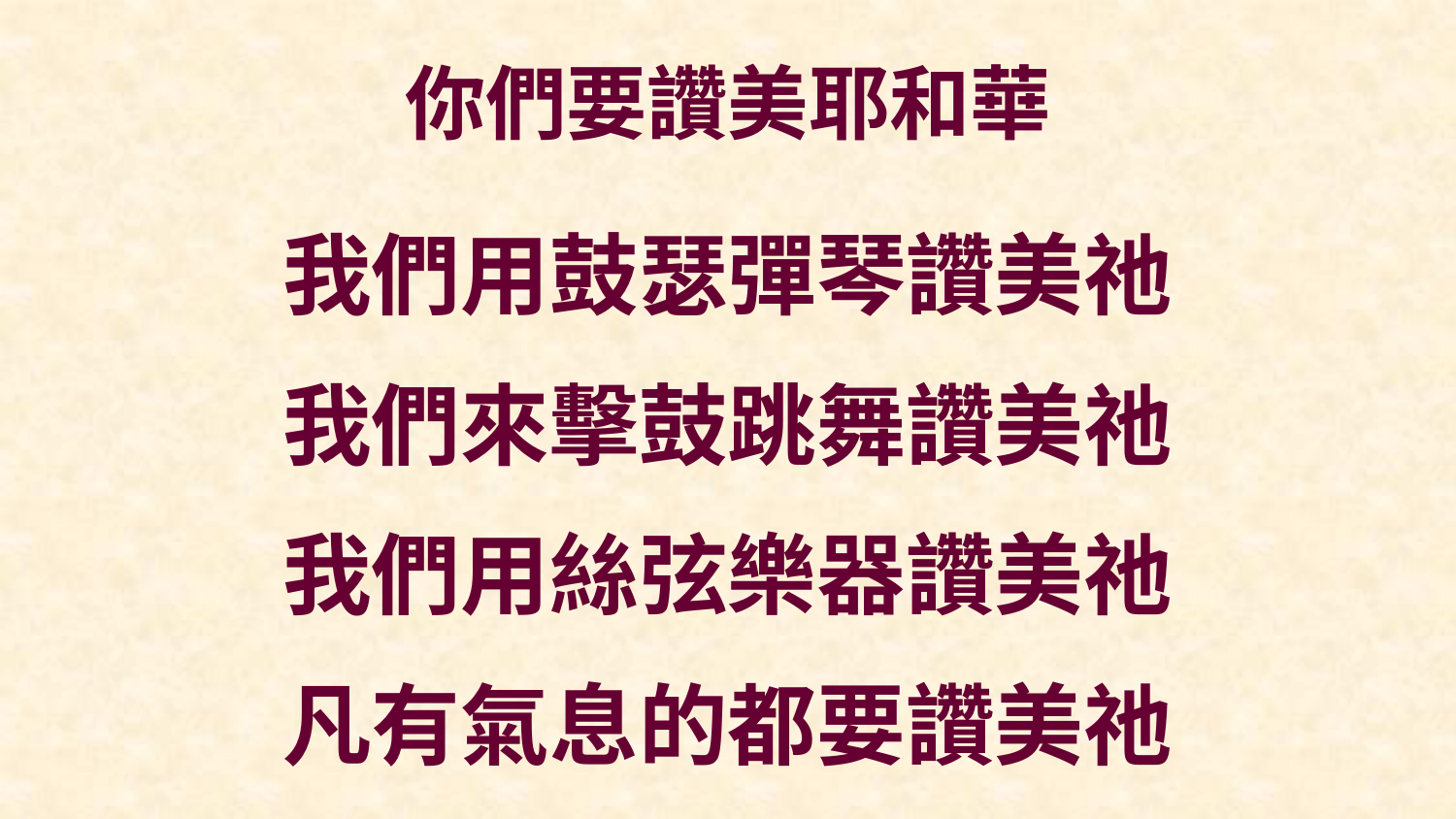

你們要讚美耶和華
我們用鼓瑟彈琴讚美祂
我們來擊鼓跳舞讚美祂
我們用絲弦樂器讚美祂
凡有氣息的都要讚美祂